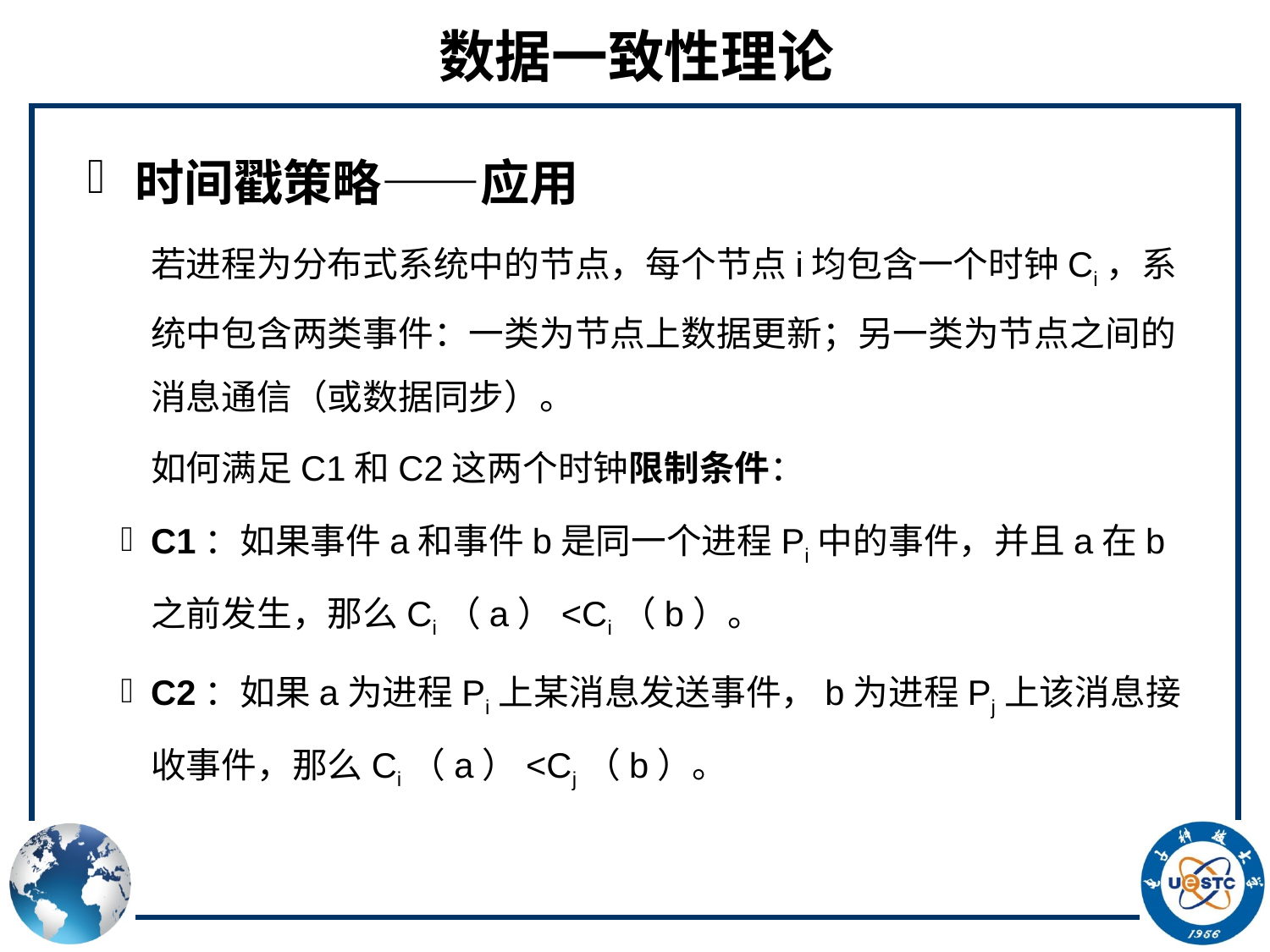

# 数据一致性理论
时间戳策略——应用
若进程为分布式系统中的节点，每个节点i均包含一个时钟Ci，系统中包含两类事件：一类为节点上数据更新；另一类为节点之间的消息通信（或数据同步）。
如何满足C1和C2这两个时钟限制条件：
C1：如果事件a和事件b是同一个进程Pi中的事件，并且a在b之前发生，那么Ci（a）<Ci（b）。
C2：如果a为进程Pi上某消息发送事件，b为进程Pj上该消息接收事件，那么Ci（a）<Cj（b）。